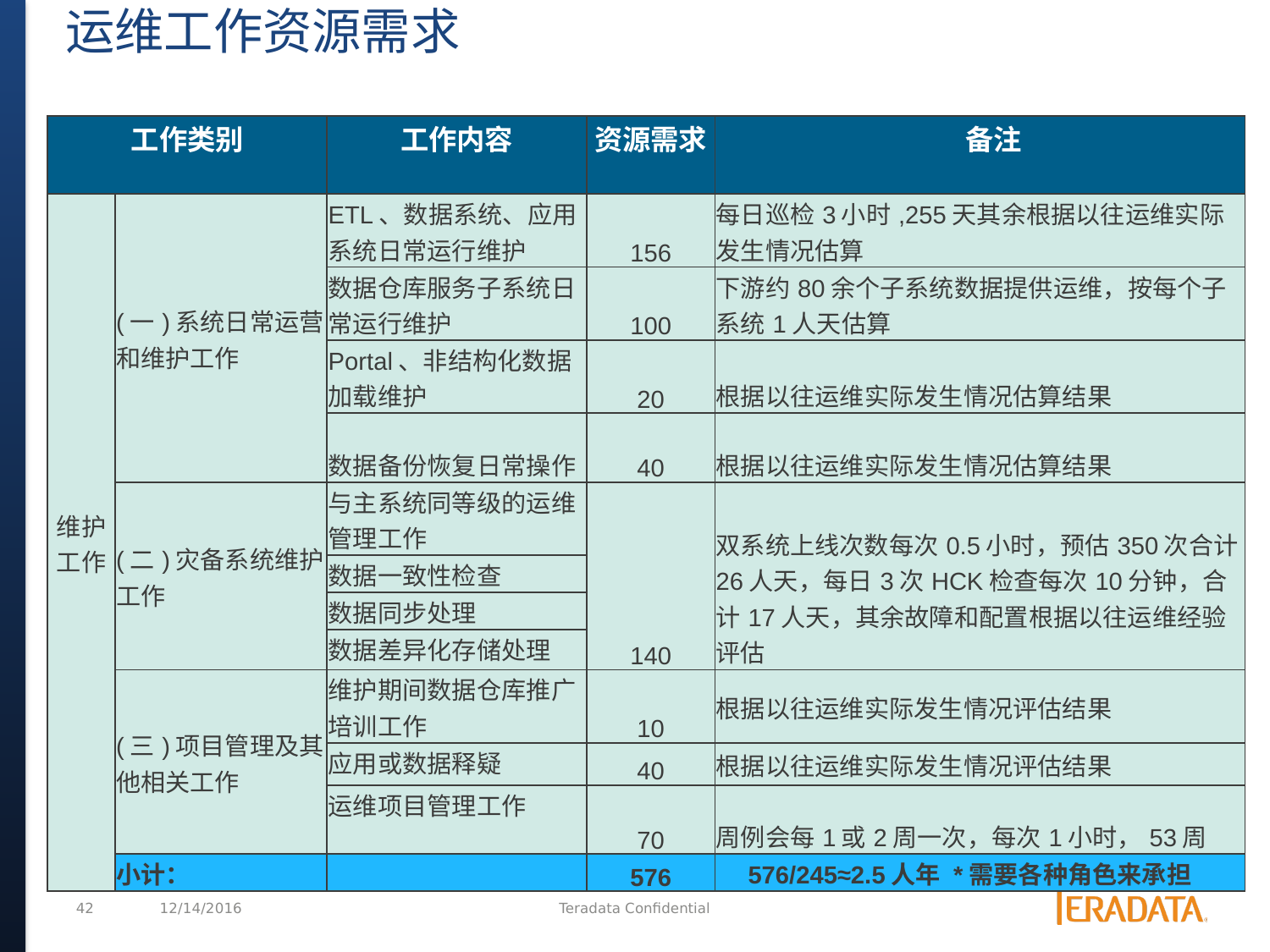

# 运维工作资源需求
| 工作类别 |  | 工作内容 | 资源需求 | 备注 |
| --- | --- | --- | --- | --- |
| 维护工作 | (一)系统日常运营和维护工作 | ETL、数据系统、应用系统日常运行维护 | 156 | 每日巡检3小时,255天其余根据以往运维实际发生情况估算 |
|  |  | 数据仓库服务子系统日常运行维护 | 100 | 下游约80余个子系统数据提供运维，按每个子系统1人天估算 |
|  |  | Portal、非结构化数据加载维护 | 20 | 根据以往运维实际发生情况估算结果 |
|  |  | 数据备份恢复日常操作 | 40 | 根据以往运维实际发生情况估算结果 |
|  | (二)灾备系统维护工作 | 与主系统同等级的运维管理工作 | 140 | 双系统上线次数每次0.5小时，预估350次合计26人天，每日3次HCK检查每次10分钟，合计17人天，其余故障和配置根据以往运维经验评估 |
|  |  | 数据一致性检查 |  |  |
|  |  | 数据同步处理 |  |  |
|  |  | 数据差异化存储处理 |  |  |
|  | (三)项目管理及其他相关工作 | 维护期间数据仓库推广培训工作 | 10 | 根据以往运维实际发生情况评估结果 |
|  |  | 应用或数据释疑 | 40 | 根据以往运维实际发生情况评估结果 |
|  |  | 运维项目管理工作 | 70 | 周例会每1或2周一次，每次1小时，53周 |
|  | 小计： |  | 576 | 576/245≈2.5人年 \*需要各种角色来承担 |